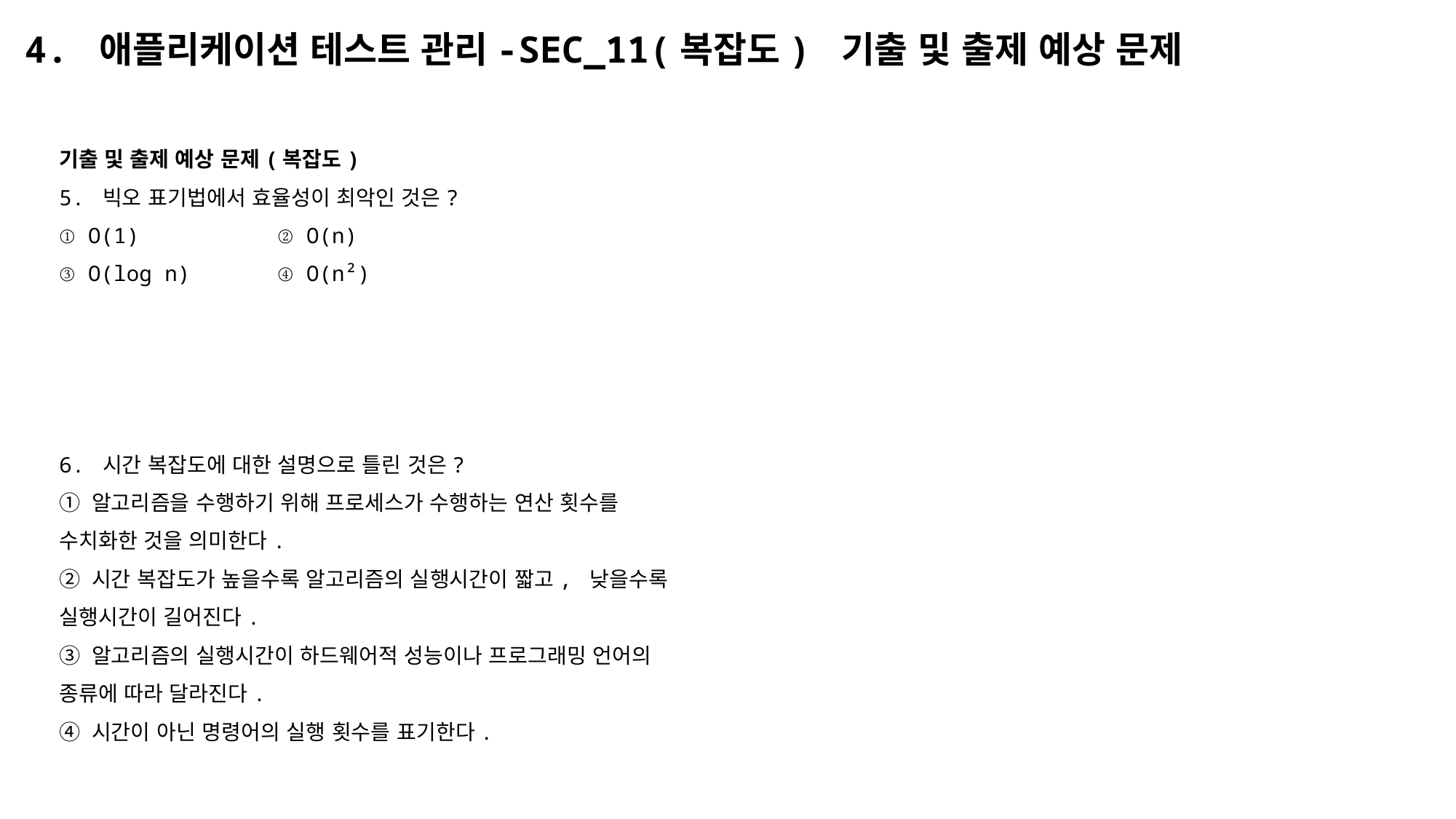

# 4. 애플리케이션 테스트 관리-SEC_11(복잡도) 기출 및 출제 예상 문제
기출 및 출제 예상 문제(복잡도)
5. 빅오 표기법에서 효율성이 최악인 것은?
① O(1)		② O(n)
③ O(log n) 	④ O(n²)

6. 시간 복잡도에 대한 설명으로 틀린 것은?
① 알고리즘을 수행하기 위해 프로세스가 수행하는 연산 횟수를
수치화한 것을 의미한다.
② 시간 복잡도가 높을수록 알고리즘의 실행시간이 짧고, 낮을수록 실행시간이 길어진다.
③ 알고리즘의 실행시간이 하드웨어적 성능이나 프로그래밍 언어의 종류에 따라 달라진다.
④ 시간이 아닌 명령어의 실행 횟수를 표기한다.